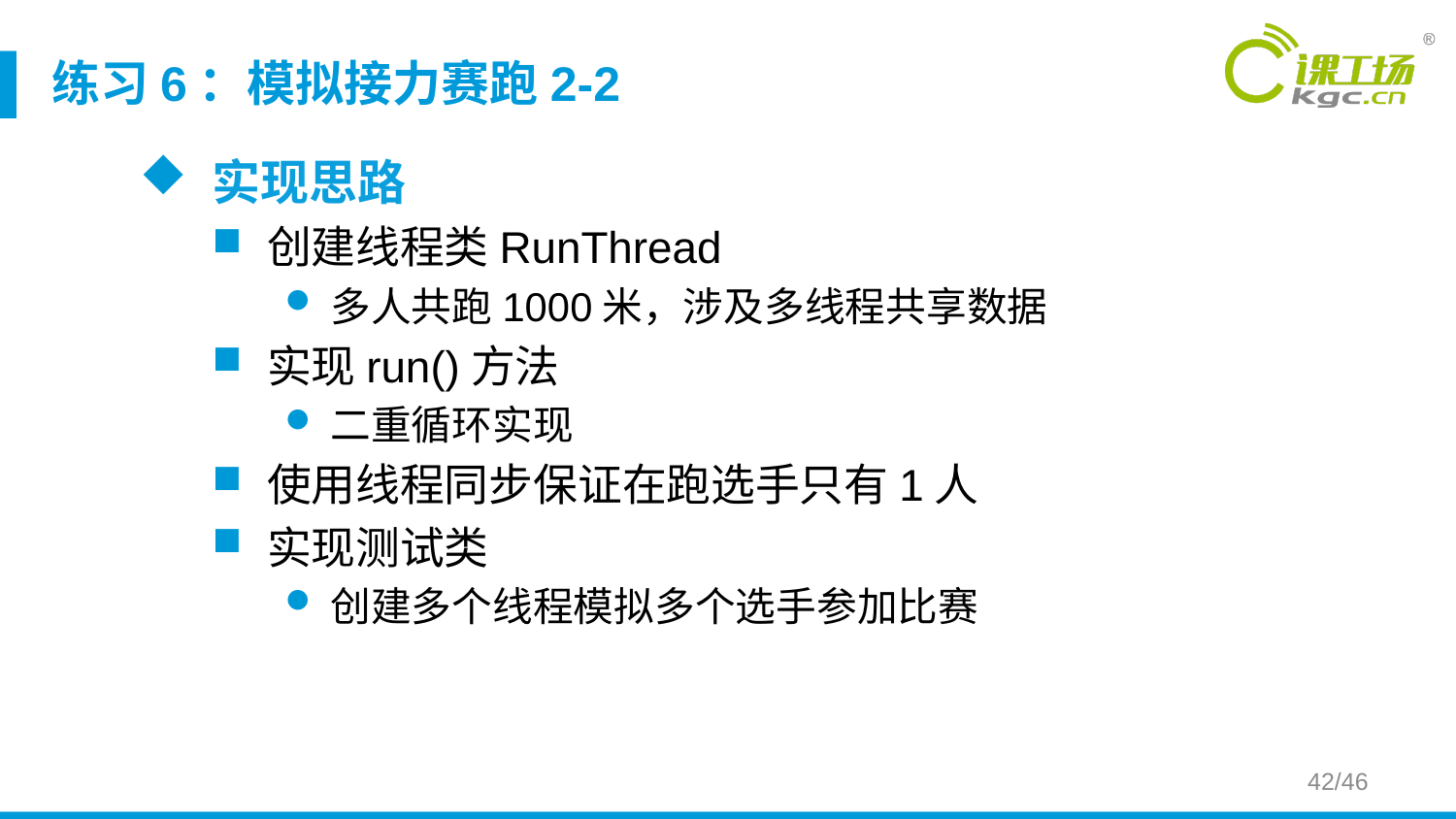

# 练习6：模拟接力赛跑2-2
实现思路
创建线程类RunThread
多人共跑1000米，涉及多线程共享数据
实现run()方法
二重循环实现
使用线程同步保证在跑选手只有1人
实现测试类
创建多个线程模拟多个选手参加比赛

42/46